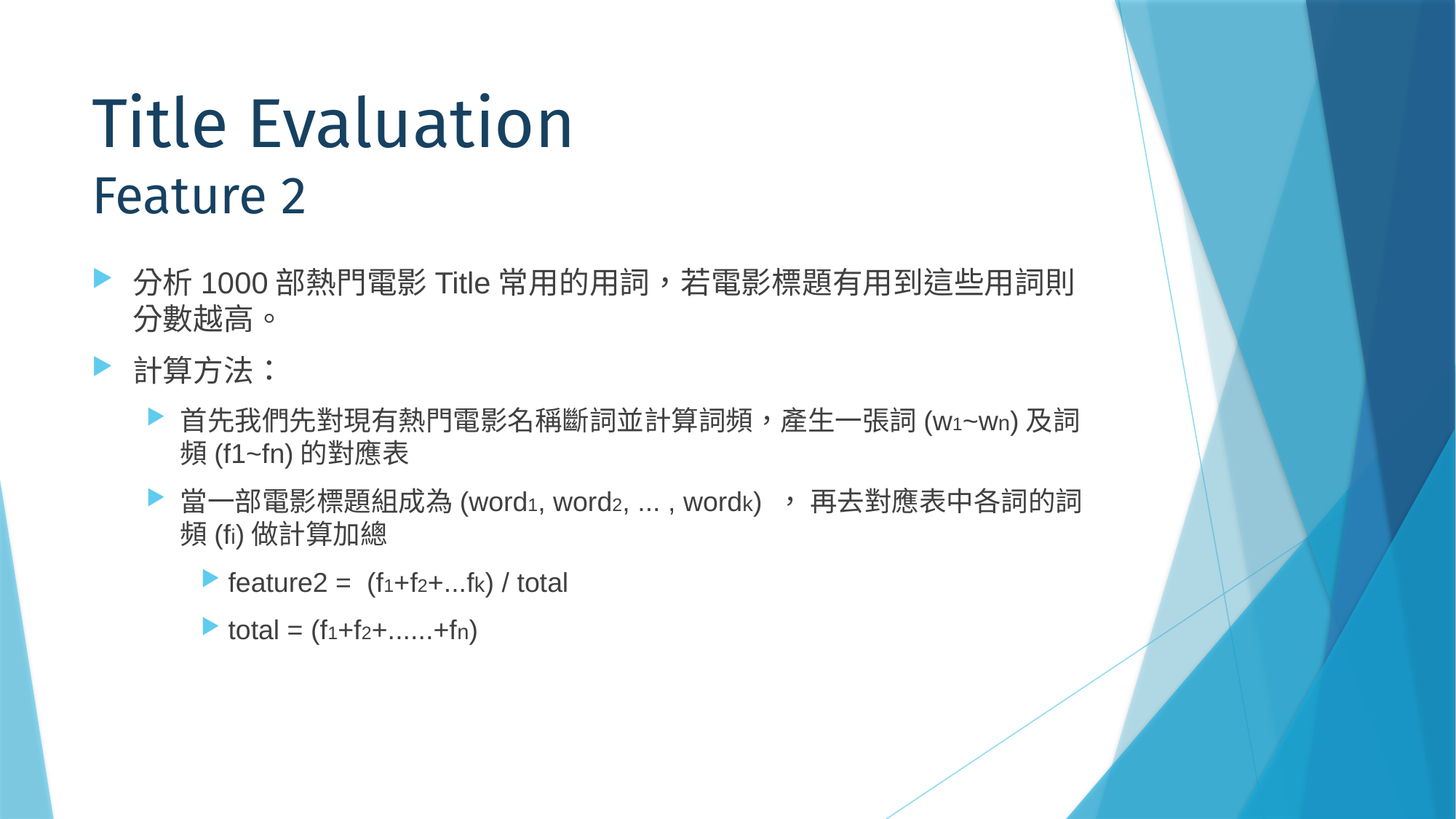

# Title Evaluation Feature 2
分析1000部熱門電影Title常用的用詞，若電影標題有用到這些用詞則分數越高。
計算方法：
首先我們先對現有熱門電影名稱斷詞並計算詞頻，產生一張詞(w1~wn)及詞頻(f1~fn)的對應表
當一部電影標題組成為(word1, word2, ... , wordk) ， 再去對應表中各詞的詞頻(fi)做計算加總
feature2 =  (f1+f2+...fk) / total
total = (f1+f2+......+fn)